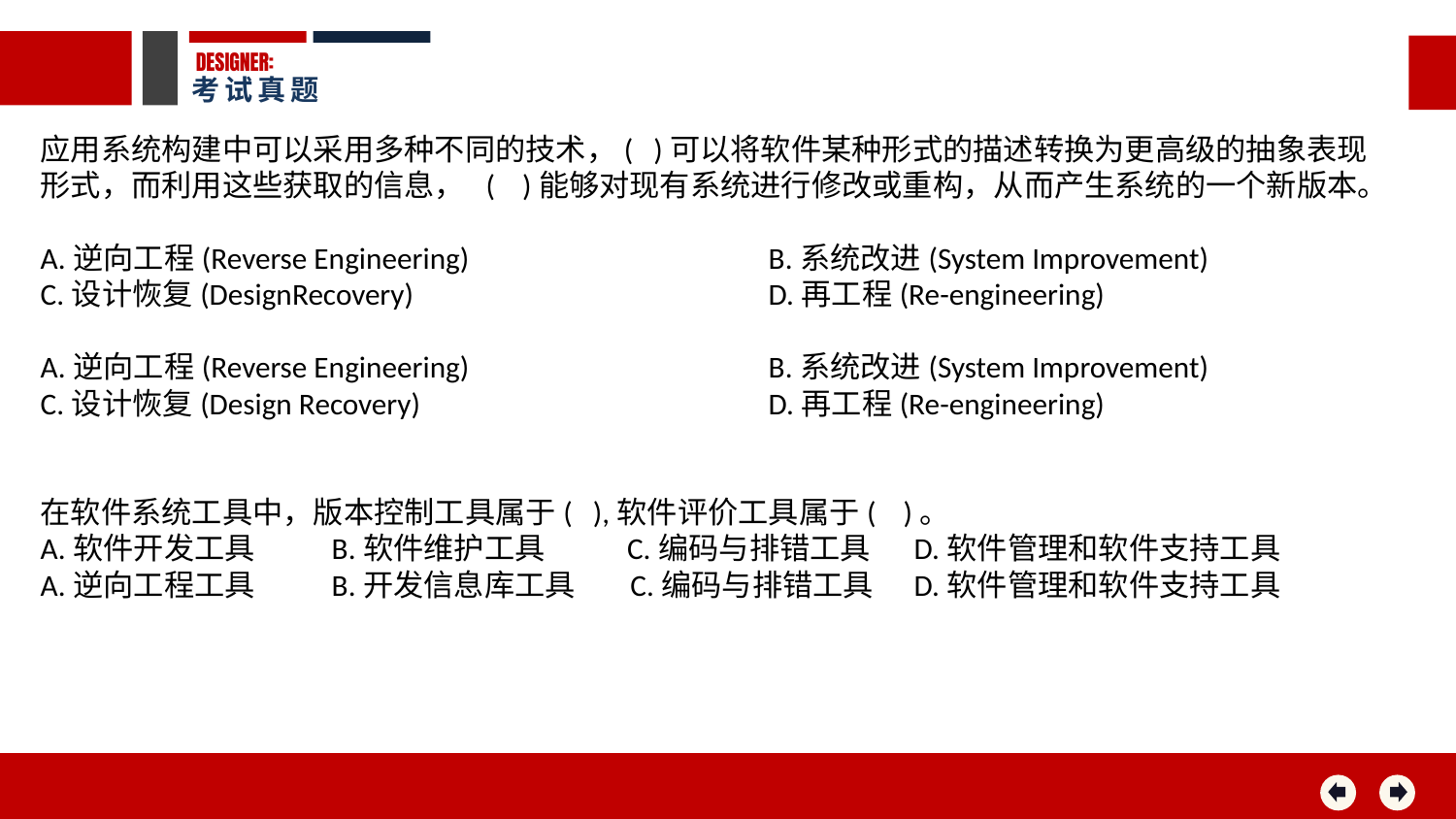

DESIGNER:
考试真题
应用系统构建中可以采用多种不同的技术，(   )可以将软件某种形式的描述转换为更高级的抽象表现形式，而利用这些获取的信息，  (    )能够对现有系统进行修改或重构，从而产生系统的一个新版本。

A.逆向工程(Reverse Engineering)    		B.系统改进(System Improvement)
C.设计恢复(DesignRecovery)             		D.再工程(Re-engineering)

A.逆向工程(Reverse Engineering)    		B.系统改进(System Improvement)
C.设计恢复(Design Recovery)            		D.再工程(Re-engineering)

在软件系统工具中，版本控制工具属于(   ),软件评价工具属于(    )。
A.软件开发工具   	B.软件维护工具           C.编码与排错工具     	D.软件管理和软件支持工具
A.逆向工程工具   	B.开发信息库工具       C.编码与排错工具     	D.软件管理和软件支持工具